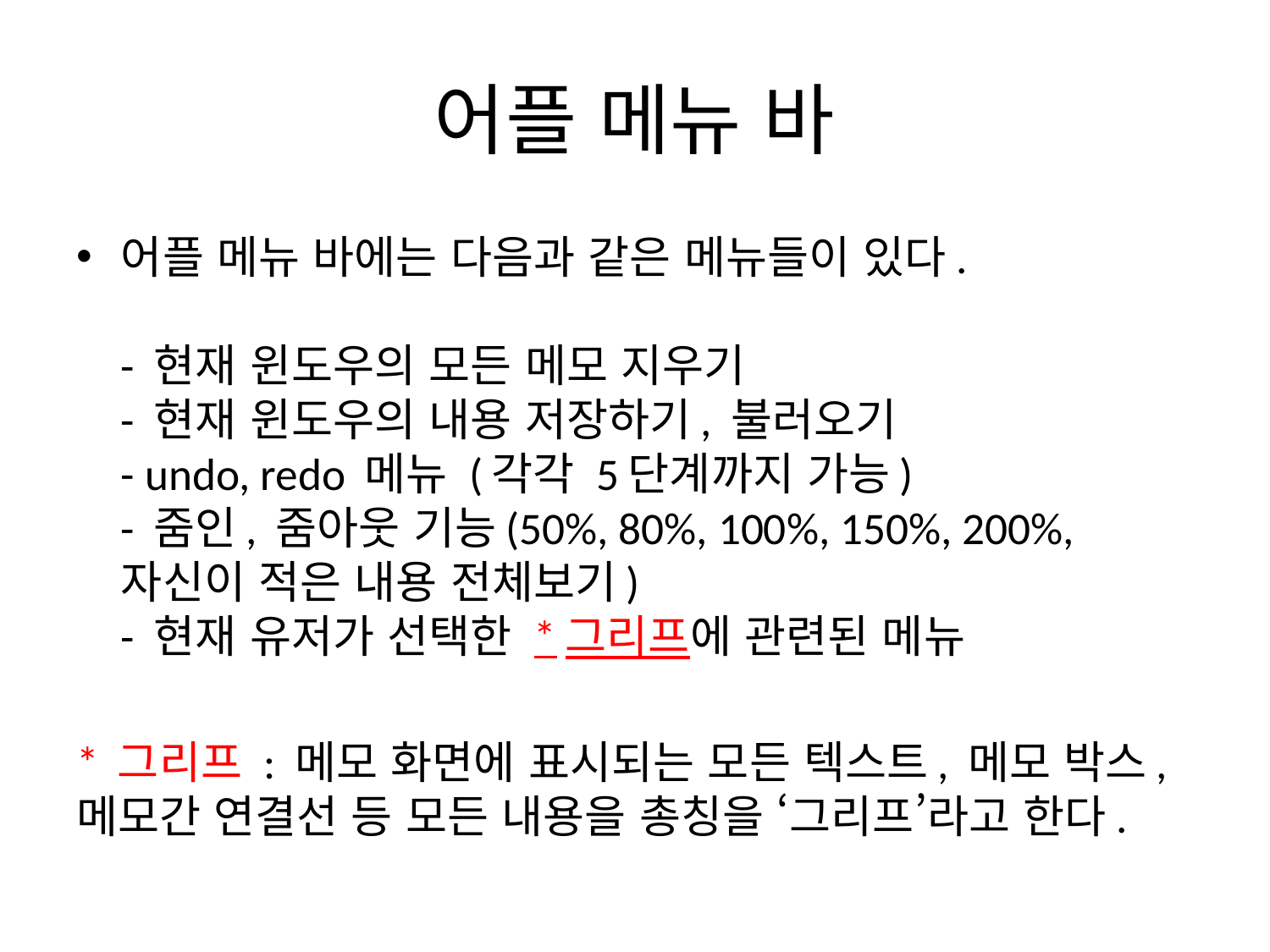

# 어플 메뉴 바
어플 메뉴 바에는 다음과 같은 메뉴들이 있다.
- 현재 윈도우의 모든 메모 지우기
- 현재 윈도우의 내용 저장하기, 불러오기
- undo, redo 메뉴 (각각 5단계까지 가능)
- 줌인, 줌아웃 기능(50%, 80%, 100%, 150%, 200%, 자신이 적은 내용 전체보기)
- 현재 유저가 선택한 *그리프에 관련된 메뉴

* 그리프 : 메모 화면에 표시되는 모든 텍스트, 메모 박스, 메모간 연결선 등 모든 내용을 총칭을 ‘그리프’라고 한다.